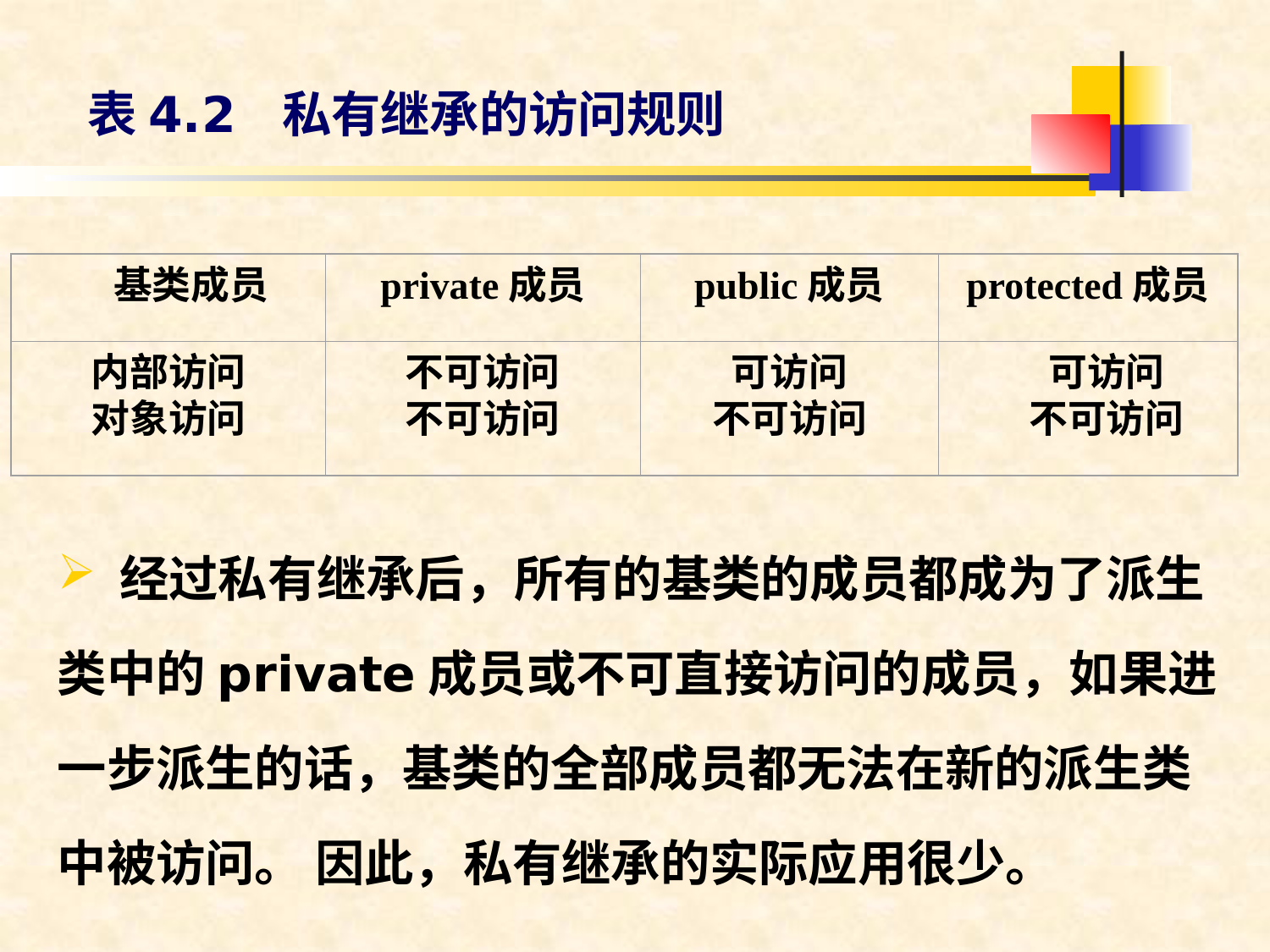

表4.2  私有继承的访问规则

    基类成员

private成员

public成员

protected成员

内部访问
对象访问

不可访问
不可访问

可访问
不可访问

可访问
不可访问

 经过私有继承后，所有的基类的成员都成为了派生类中的private成员或不可直接访问的成员，如果进一步派生的话，基类的全部成员都无法在新的派生类中被访问。 因此，私有继承的实际应用很少。